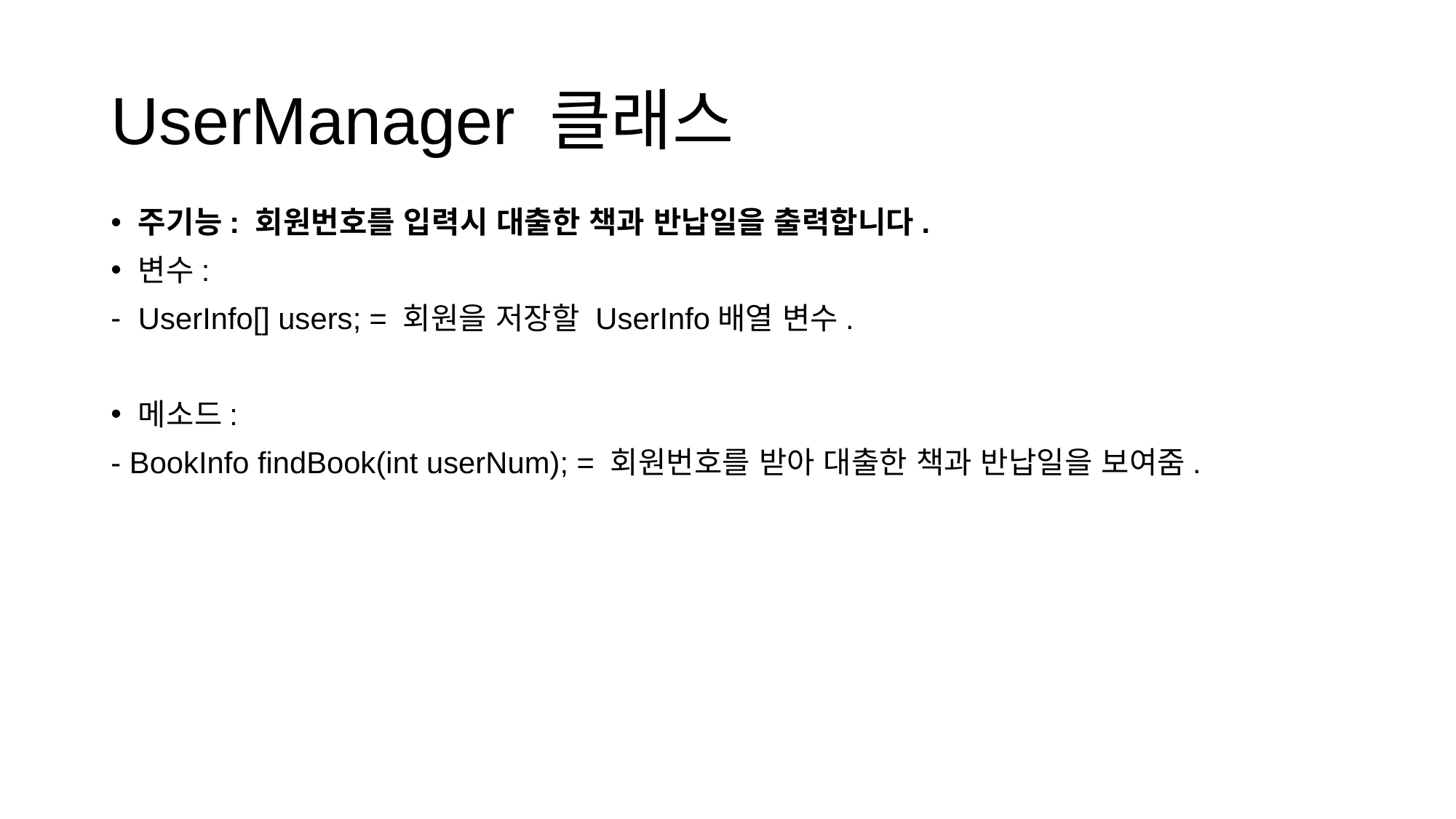

# UserManager 클래스
주기능: 회원번호를 입력시 대출한 책과 반납일을 출력합니다.
변수:
UserInfo[] users; = 회원을 저장할 UserInfo배열 변수.

메소드:
- BookInfo findBook(int userNum); = 회원번호를 받아 대출한 책과 반납일을 보여줌.